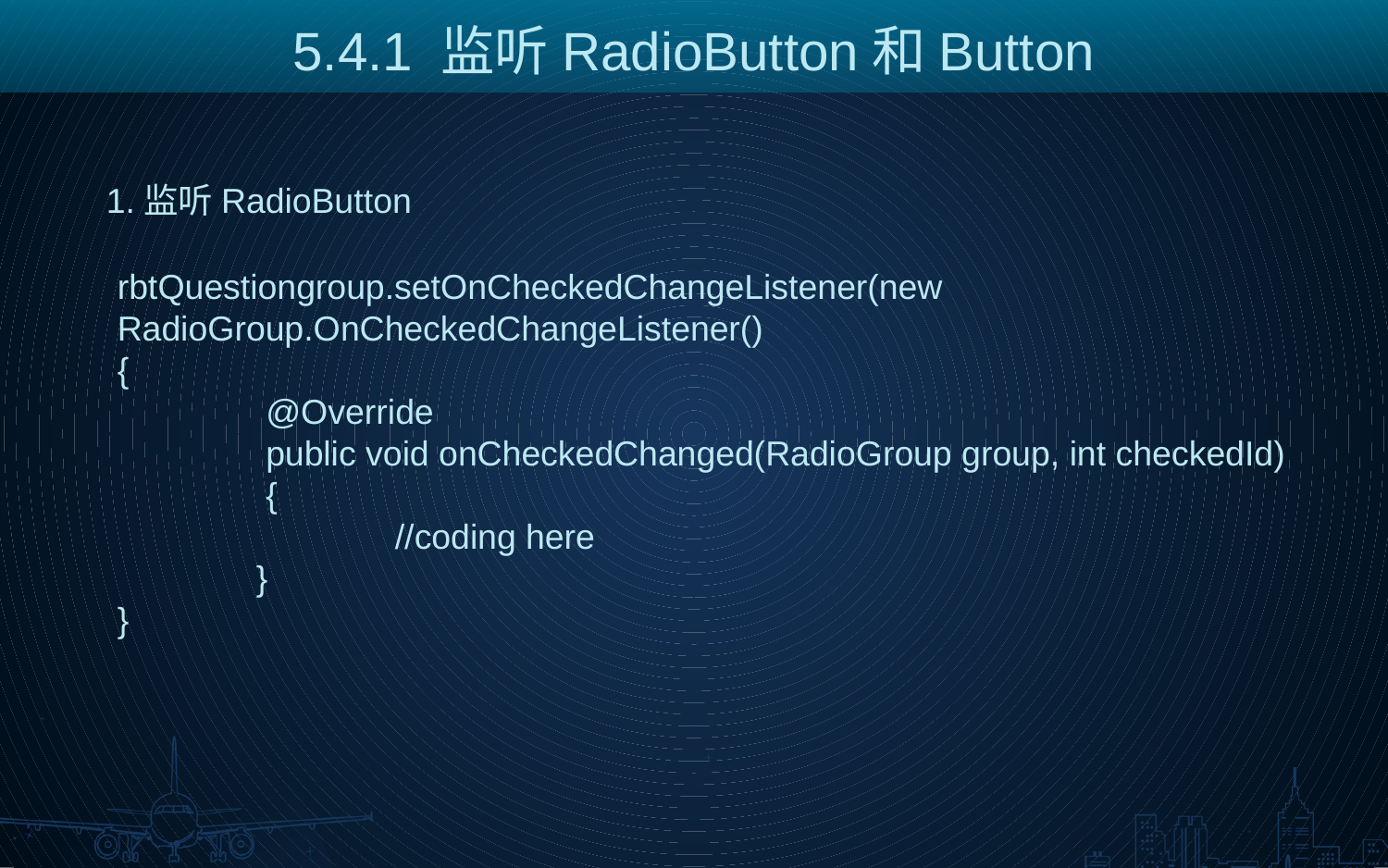

5.4.1 监听RadioButton和Button
1.监听RadioButton
rbtQuestiongroup.setOnCheckedChangeListener(new RadioGroup.OnCheckedChangeListener()
{
	 @Override
	 public void onCheckedChanged(RadioGroup group, int checkedId)
	 {
		//coding here
	}
}